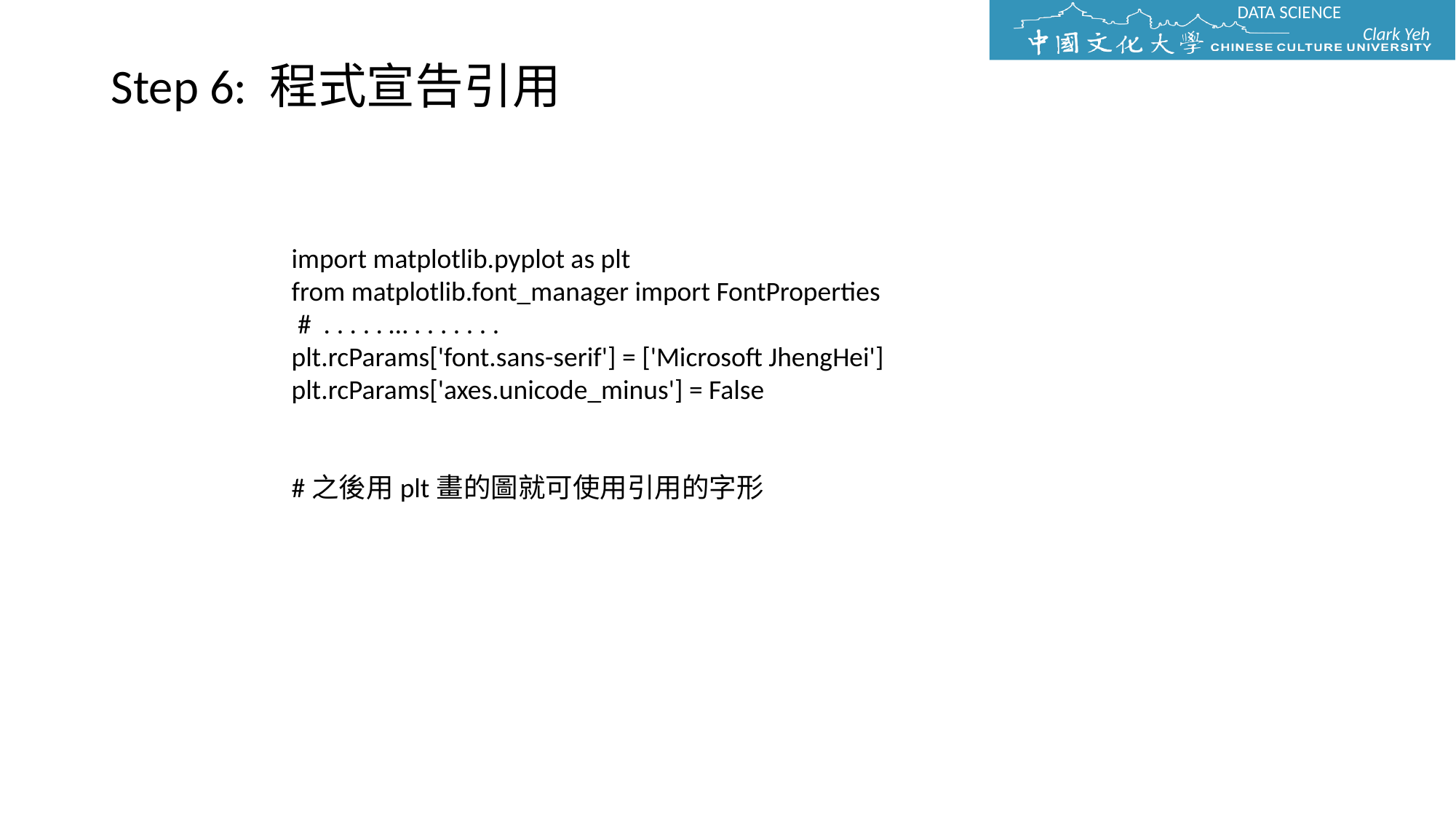

# Step 6: 程式宣告引用
import matplotlib.pyplot as plt
from matplotlib.font_manager import FontProperties
 #  . . . . . … . . . . . . .
plt.rcParams['font.sans-serif'] = ['Microsoft JhengHei']
plt.rcParams['axes.unicode_minus'] = False

#之後用plt畫的圖就可使用引用的字形